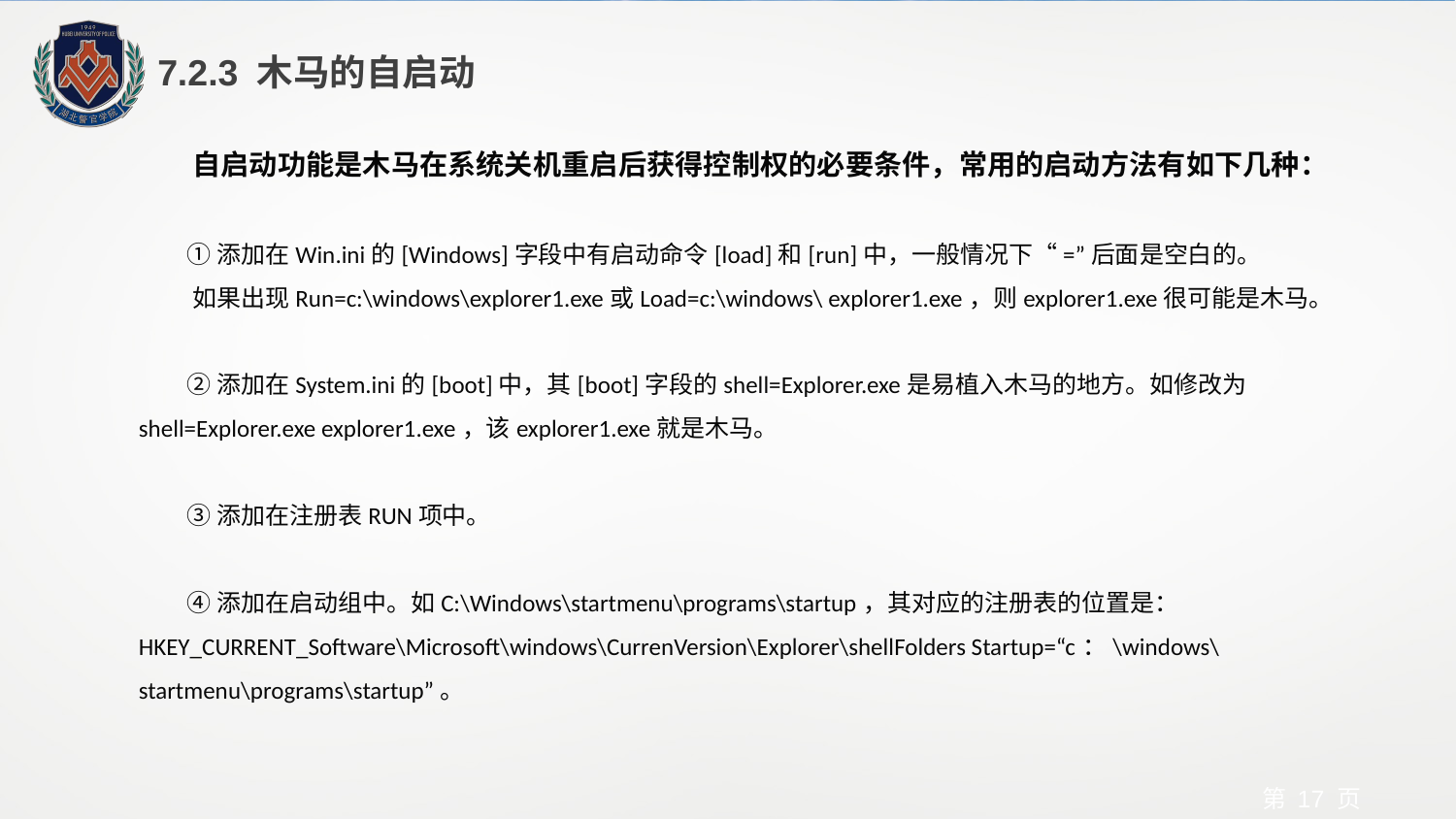

7.2.3 木马的自启动
         自启动功能是木马在系统关机重启后获得控制权的必要条件，常用的启动方法有如下几种：

         ①添加在Win.ini的[Windows]字段中有启动命令[load]和[run]中，一般情况下“=”后面是空白的。
         如果出现Run=c:\windows\explorer1.exe或Load=c:\windows\ explorer1.exe，则explorer1.exe很可能是木马。

         ②添加在System.ini的[boot]中，其[boot]字段的shell=Explorer.exe是易植入木马的地方。如修改为shell=Explorer.exe explorer1.exe，该explorer1.exe就是木马。

         ③添加在注册表RUN项中。

         ④添加在启动组中。如C:\Windows\startmenu\programs\startup，其对应的注册表的位置是：HKEY_CURRENT_Software\Microsoft\windows\CurrenVersion\Explorer\shellFolders Startup=“c：\windows\startmenu\programs\startup”。